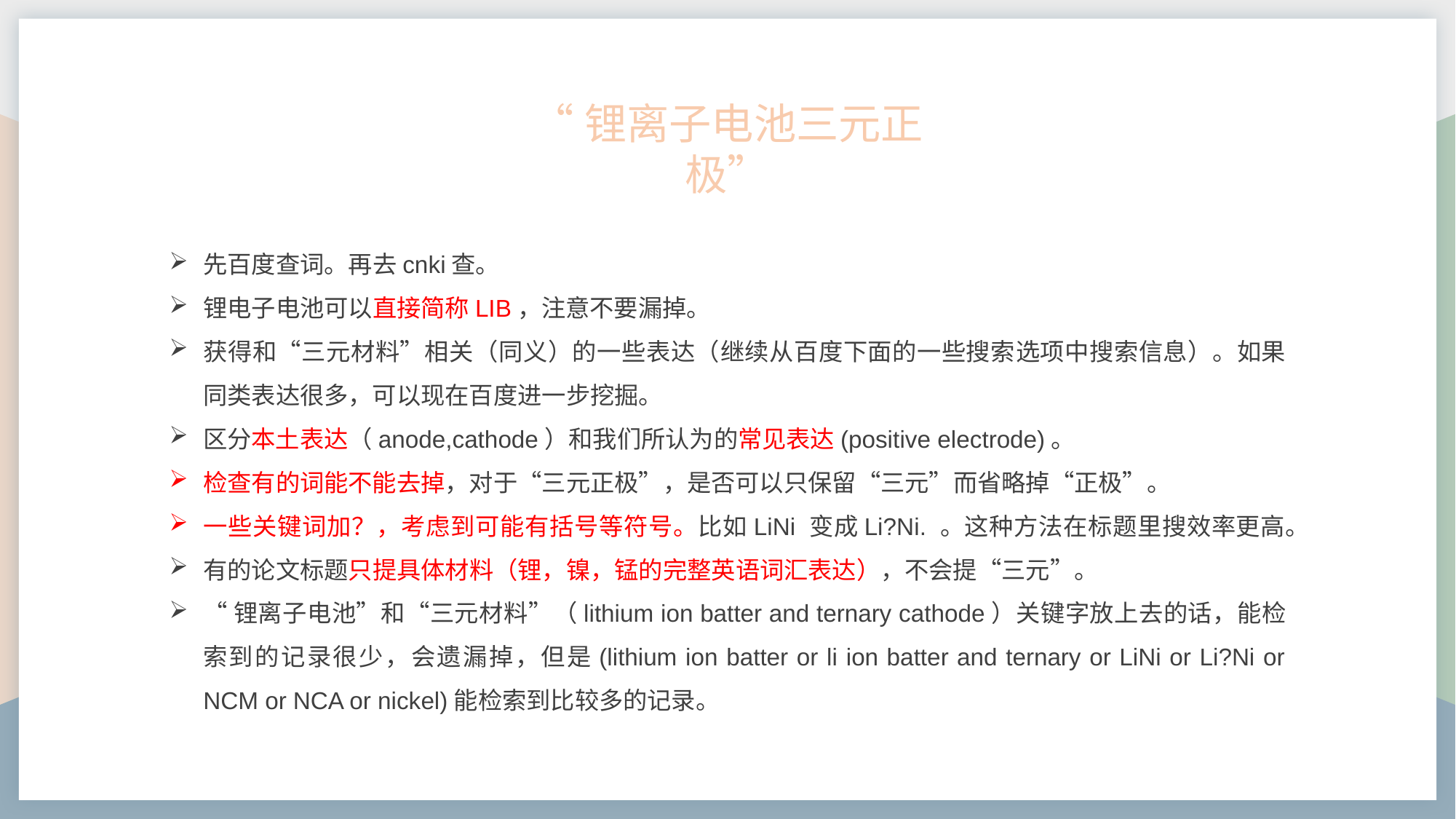

“锂离子电池三元正极”

先百度查词。再去cnki查。
锂电子电池可以直接简称LIB，注意不要漏掉。
获得和“三元材料”相关（同义）的一些表达（继续从百度下面的一些搜索选项中搜索信息）。如果同类表达很多，可以现在百度进一步挖掘。
区分本土表达（anode,cathode）和我们所认为的常见表达(positive electrode)。
检查有的词能不能去掉，对于“三元正极”，是否可以只保留“三元”而省略掉“正极”。
一些关键词加？，考虑到可能有括号等符号。比如LiNi 变成Li?Ni. 。这种方法在标题里搜效率更高。
有的论文标题只提具体材料（锂，镍，锰的完整英语词汇表达），不会提“三元”。
“锂离子电池”和“三元材料”（lithium ion batter and ternary cathode）关键字放上去的话，能检索到的记录很少，会遗漏掉，但是(lithium ion batter or li ion batter and ternary or LiNi or Li?Ni or NCM or NCA or nickel)能检索到比较多的记录。